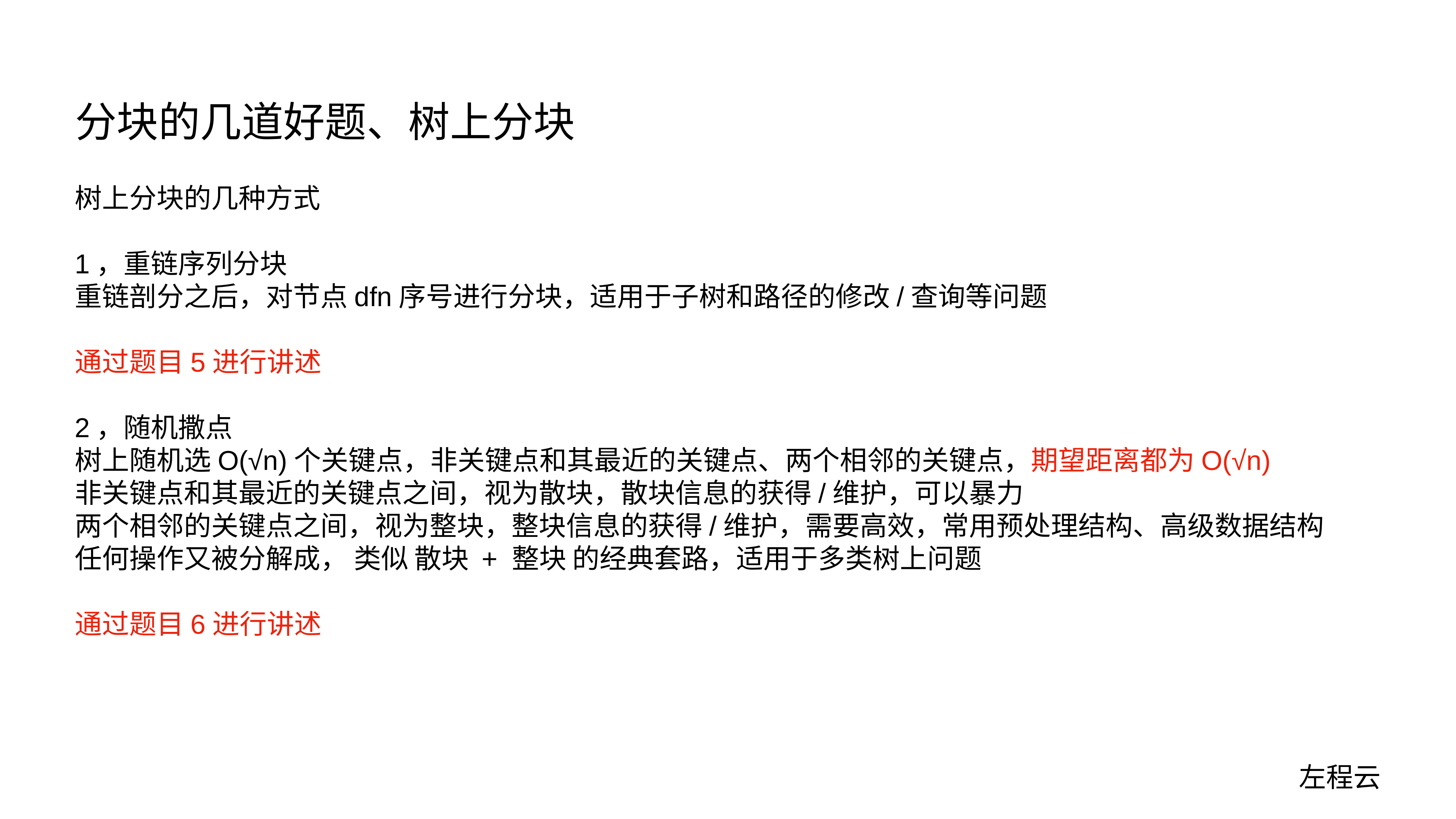

# 分块的几道好题、树上分块
树上分块的几种方式

1，重链序列分块
重链剖分之后，对节点dfn序号进行分块，适用于子树和路径的修改/查询等问题

通过题目5进行讲述

2，随机撒点
树上随机选O(√n)个关键点，非关键点和其最近的关键点、两个相邻的关键点，期望距离都为O(√n)
非关键点和其最近的关键点之间，视为散块，散块信息的获得/维护，可以暴力
两个相邻的关键点之间，视为整块，整块信息的获得/维护，需要高效，常用预处理结构、高级数据结构
任何操作又被分解成， 类似 散块 + 整块 的经典套路，适用于多类树上问题

通过题目6进行讲述
左程云